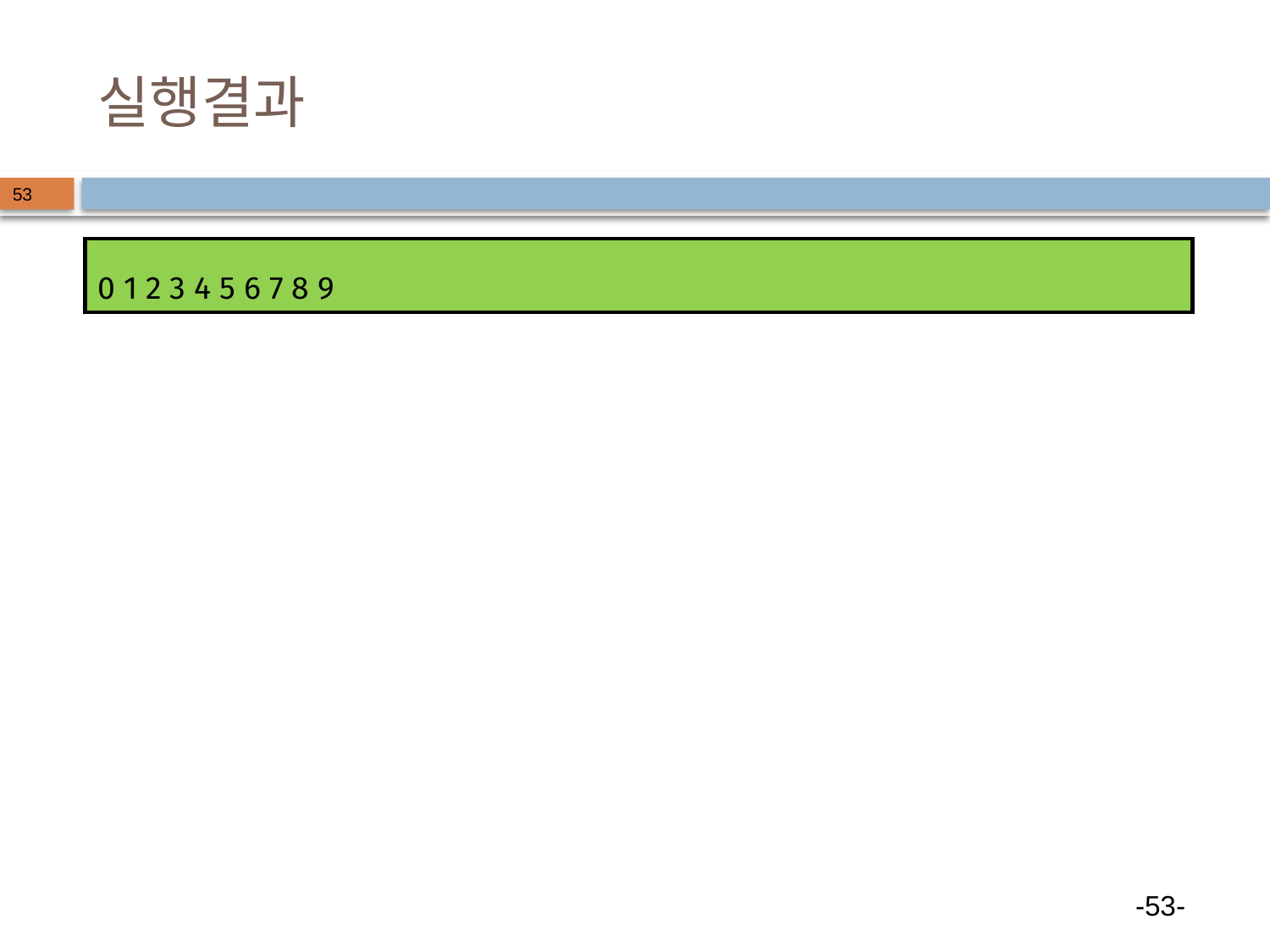

# 실행결과
53
0 1 2 3 4 5 6 7 8 9